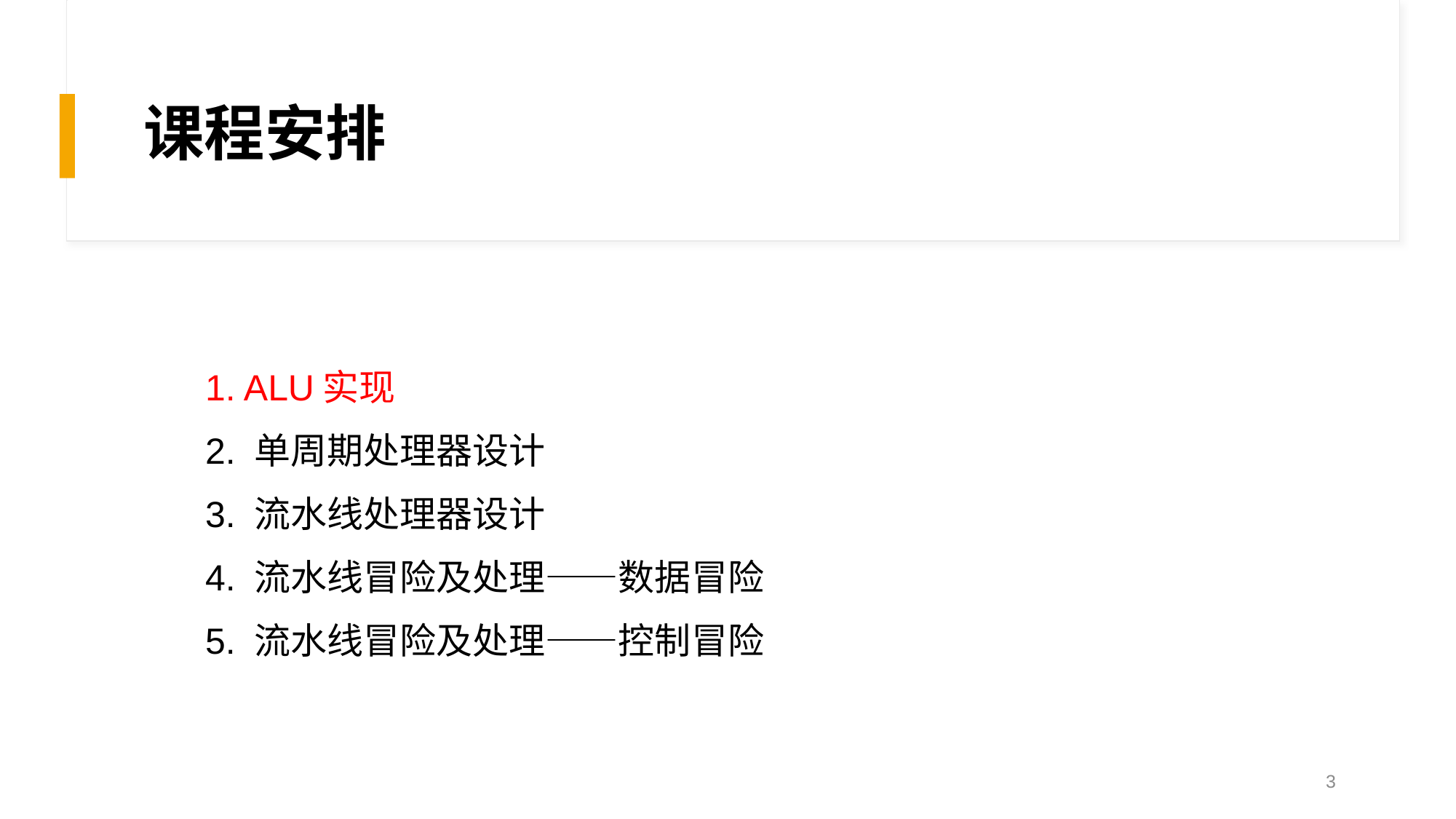

# 课程安排

      1. ALU实现
      2. 单周期处理器设计
      3. 流水线处理器设计
      4. 流水线冒险及处理——数据冒险
      5. 流水线冒险及处理——控制冒险
3